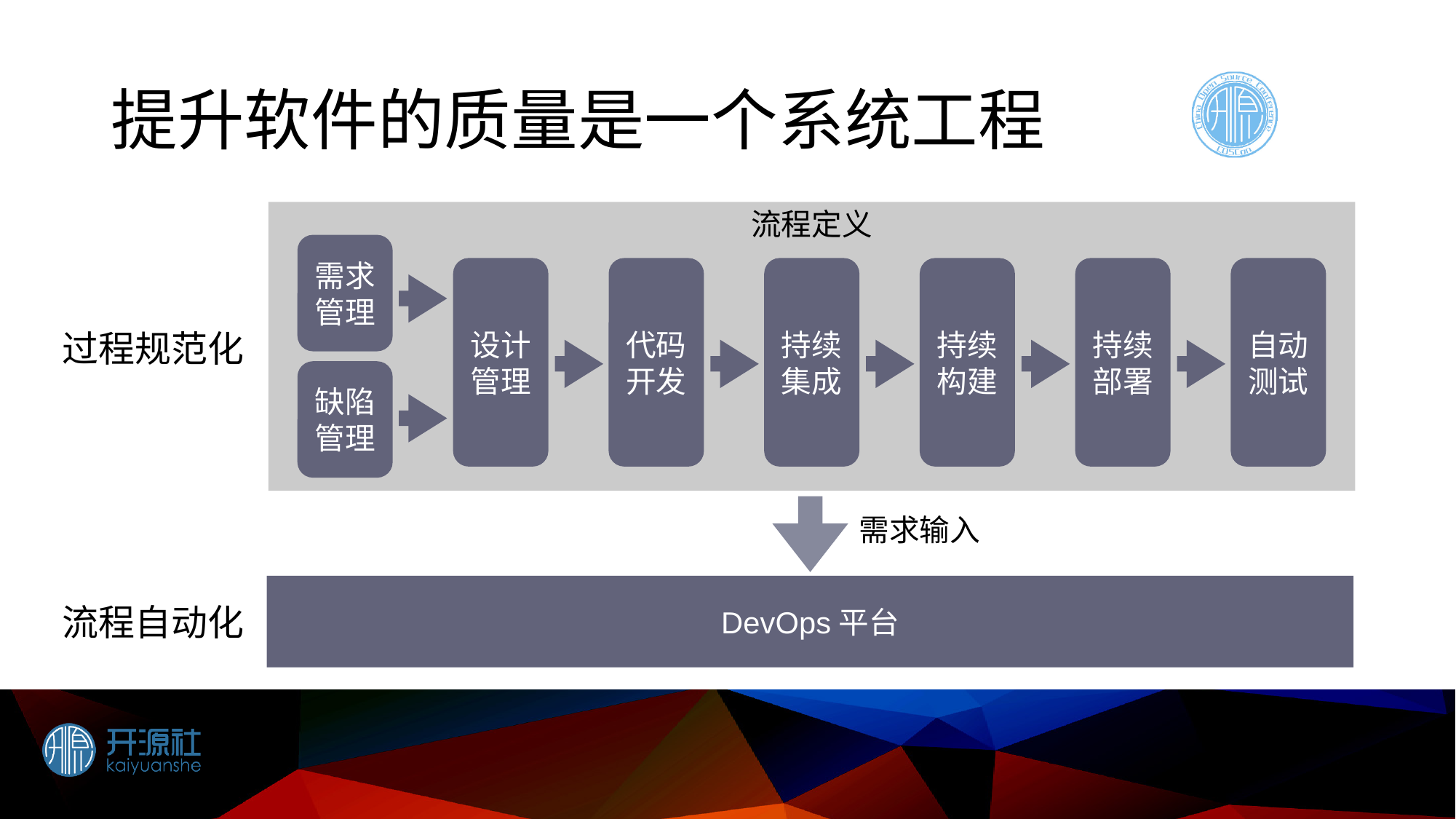

# 提升软件的质量是一个系统工程
流程定义
需求
管理
设计
管理
代码
开发
持续
集成
持续
构建
持续
部署
自动
测试

过程规范化

缺陷
管理

需求输入
DevOps平台
流程自动化